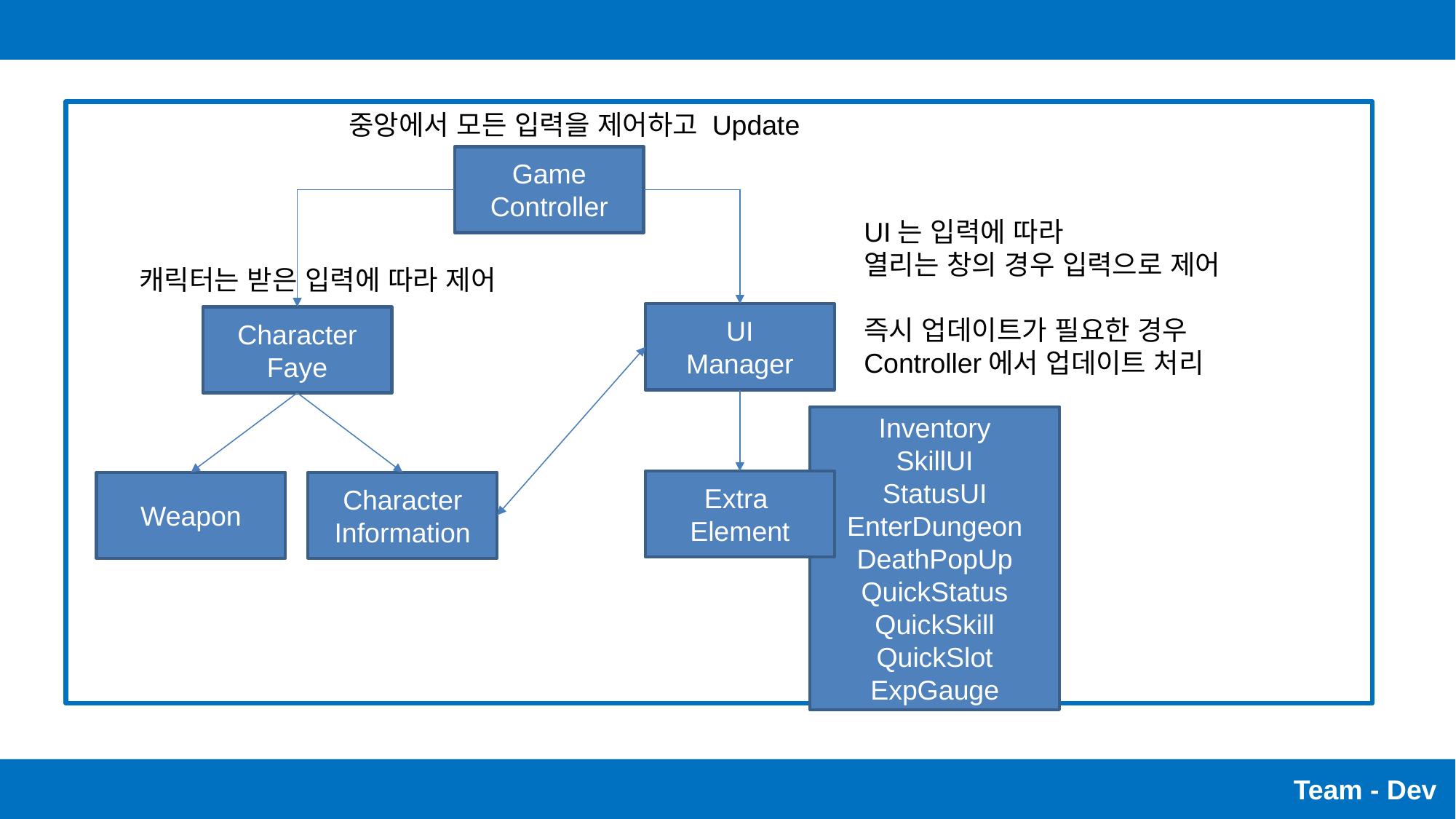

Project Sweet Reaper – Build Concept

중앙에서 모든 입력을 제어하고 Update
Game Controller
UI는 입력에 따라
열리는 창의 경우 입력으로 제어

즉시 업데이트가 필요한 경우
Controller에서 업데이트 처리

캐릭터는 받은 입력에 따라 제어
UI
Manager
Character
Faye
Inventory
SkillUI
StatusUI
EnterDungeon
DeathPopUp
QuickStatus
QuickSkill
QuickSlot
ExpGauge
Extra
Element
Weapon
Character
Information
Team - Dev